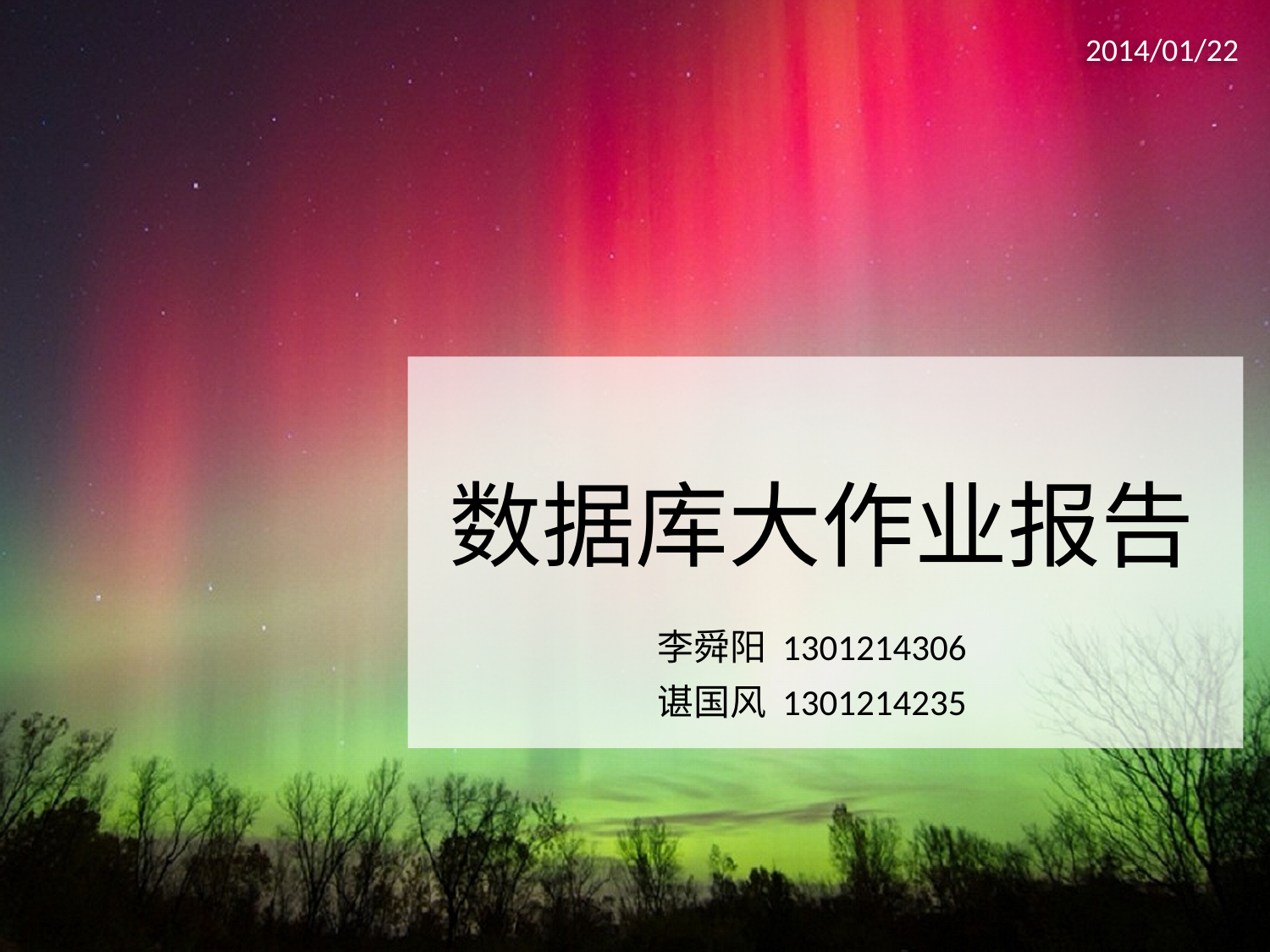

2014/01/22
# 数据库大作业报告
李舜阳 1301214306
谌国风 1301214235